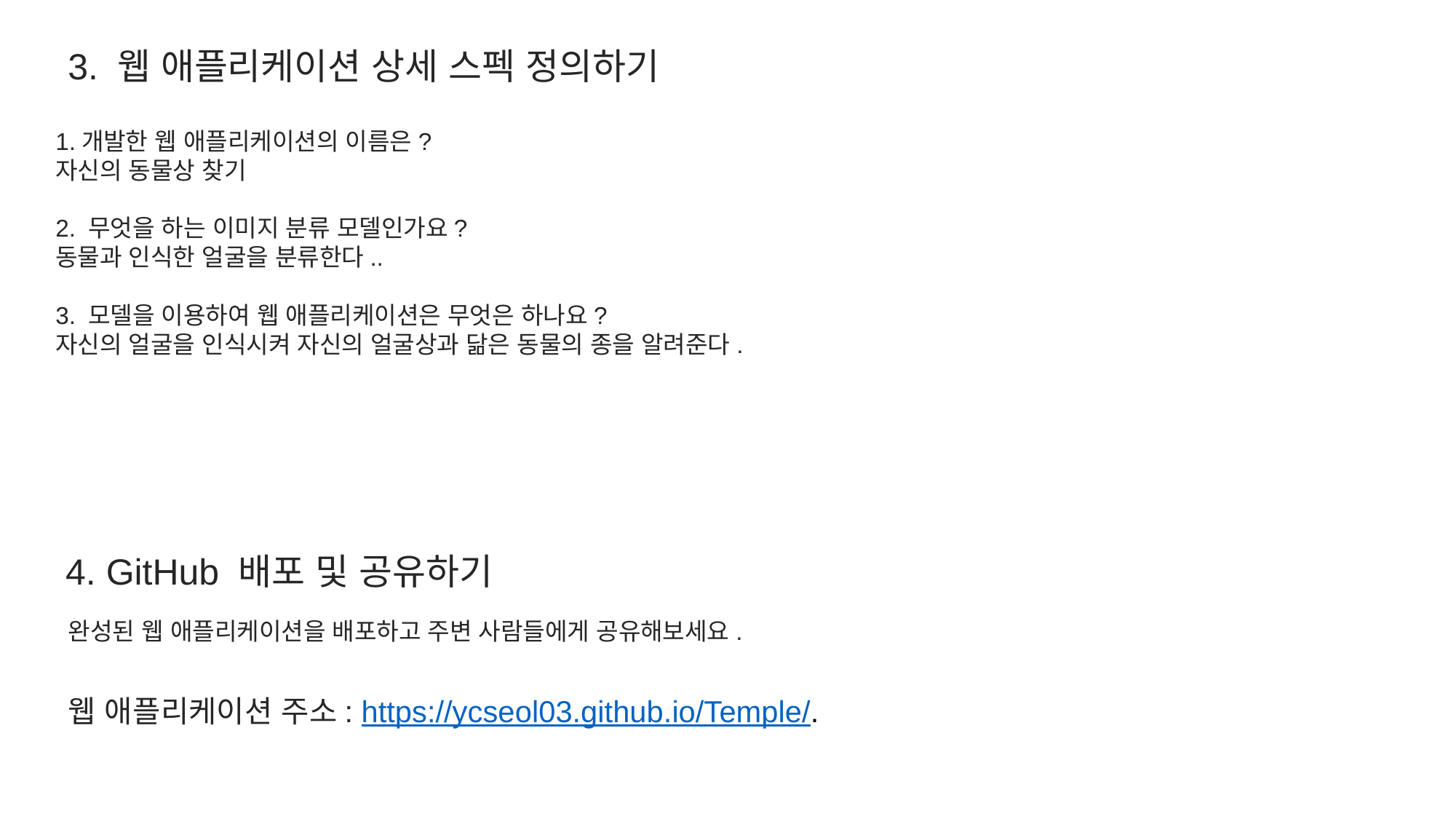

3. 웹 애플리케이션 상세 스펙 정의하기
1.개발한 웹 애플리케이션의 이름은?
자신의 동물상 찾기
2. 무엇을 하는 이미지 분류 모델인가요?
동물과 인식한 얼굴을 분류한다..
3. 모델을 이용하여 웹 애플리케이션은 무엇은 하나요?
자신의 얼굴을 인식시켜 자신의 얼굴상과 닮은 동물의 종을 알려준다.
4. GitHub 배포 및 공유하기
완성된 웹 애플리케이션을 배포하고 주변 사람들에게 공유해보세요.
웹 애플리케이션 주소: https://ycseol03.github.io/Temple/.